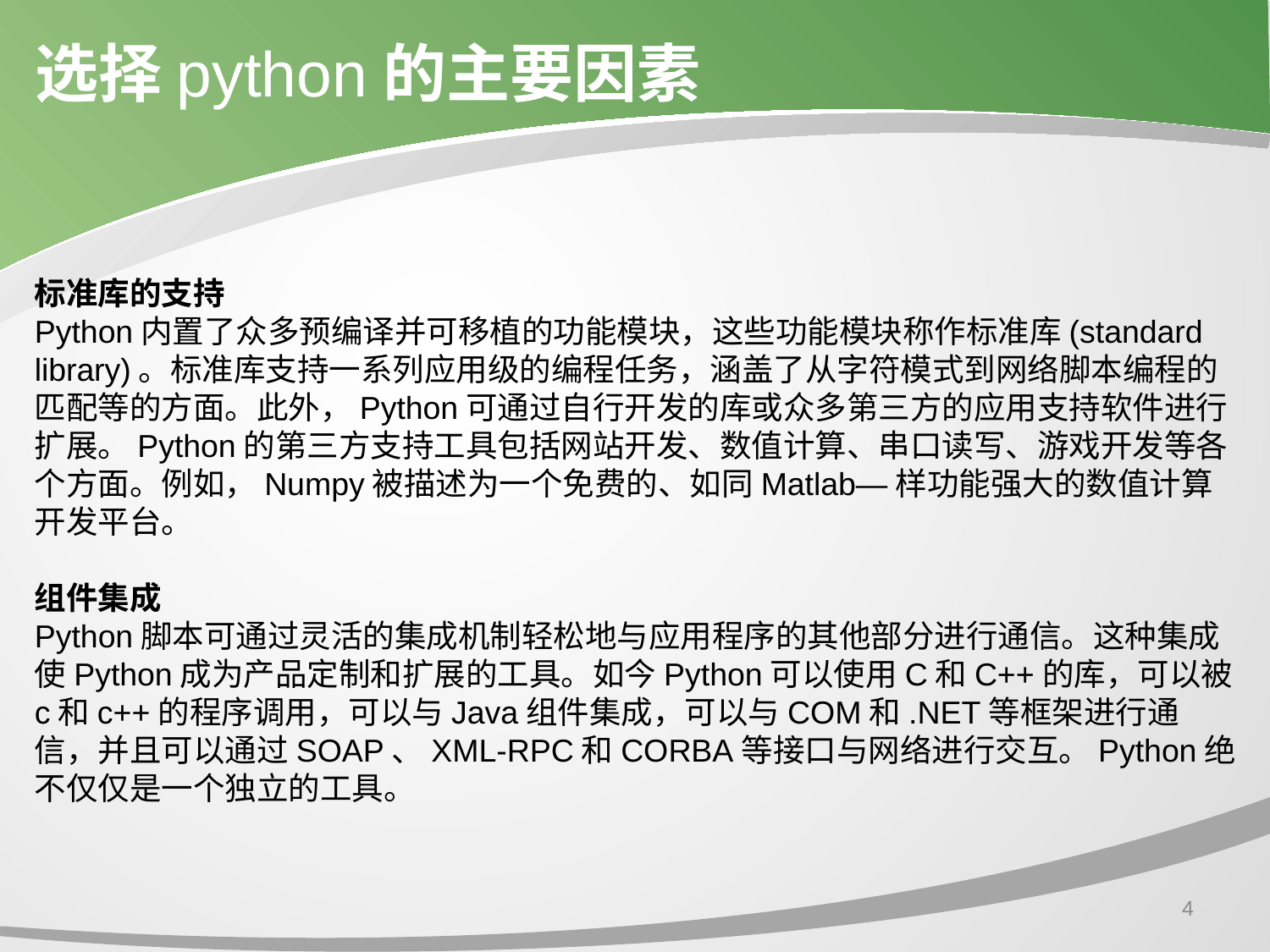

# 选择python的主要因素
标准库的支持
Python内置了众多预编译并可移植的功能模块，这些功能模块称作标准库(standard library)。标准库支持一系列应用级的编程任务，涵盖了从字符模式到网络脚本编程的匹配等的方面。此外，Python可通过自行开发的库或众多第三方的应用支持软件进行扩展。Python的第三方支持工具包括网站开发、数值计算、串口读写、游戏开发等各个方面。例如，Numpy被描述为一个免费的、如同Matlab—样功能强大的数值计算开发平台。

组件集成
Python脚本可通过灵活的集成机制轻松地与应用程序的其他部分进行通信。这种集成使Python成为产品定制和扩展的工具。如今Python可以使用C和C++的库，可以被c和c++的程序调用，可以与Java组件集成，可以与COM和.NET等框架进行通信，并且可以通过SOAP、XML-RPC和CORBA等接口与网络进行交互。Python绝不仅仅是一个独立的工具。
4